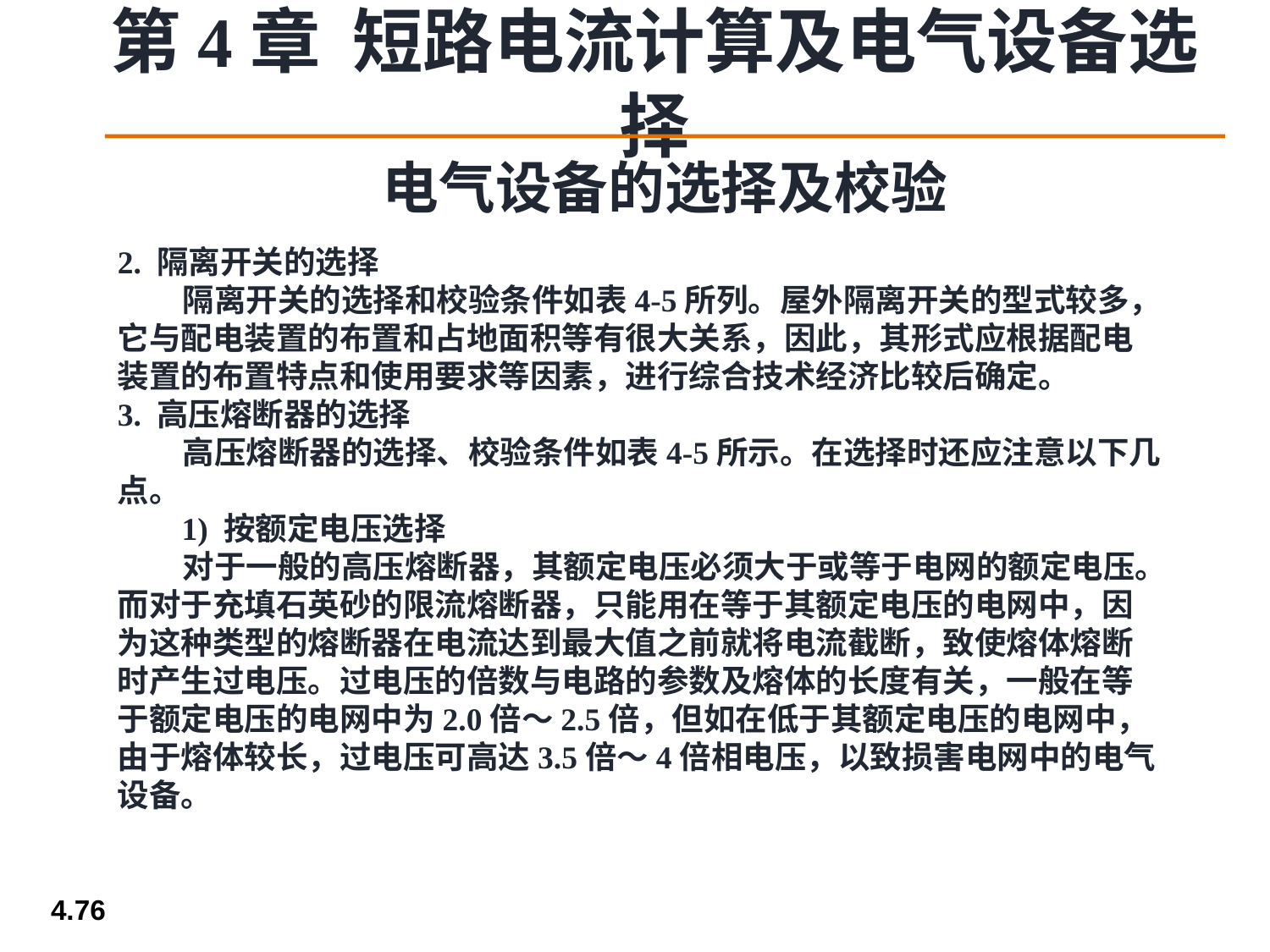

电气设备的选择及校验
2. 隔离开关的选择
        隔离开关的选择和校验条件如表4-5所列。屋外隔离开关的型式较多，它与配电装置的布置和占地面积等有很大关系，因此，其形式应根据配电装置的布置特点和使用要求等因素，进行综合技术经济比较后确定。
3. 高压熔断器的选择
        高压熔断器的选择、校验条件如表4-5所示。在选择时还应注意以下几点。
        1) 按额定电压选择
        对于一般的高压熔断器，其额定电压必须大于或等于电网的额定电压。而对于充填石英砂的限流熔断器，只能用在等于其额定电压的电网中，因为这种类型的熔断器在电流达到最大值之前就将电流截断，致使熔体熔断时产生过电压。过电压的倍数与电路的参数及熔体的长度有关，一般在等于额定电压的电网中为2.0倍～2.5倍，但如在低于其额定电压的电网中，由于熔体较长，过电压可高达3.5倍～4倍相电压，以致损害电网中的电气设备。